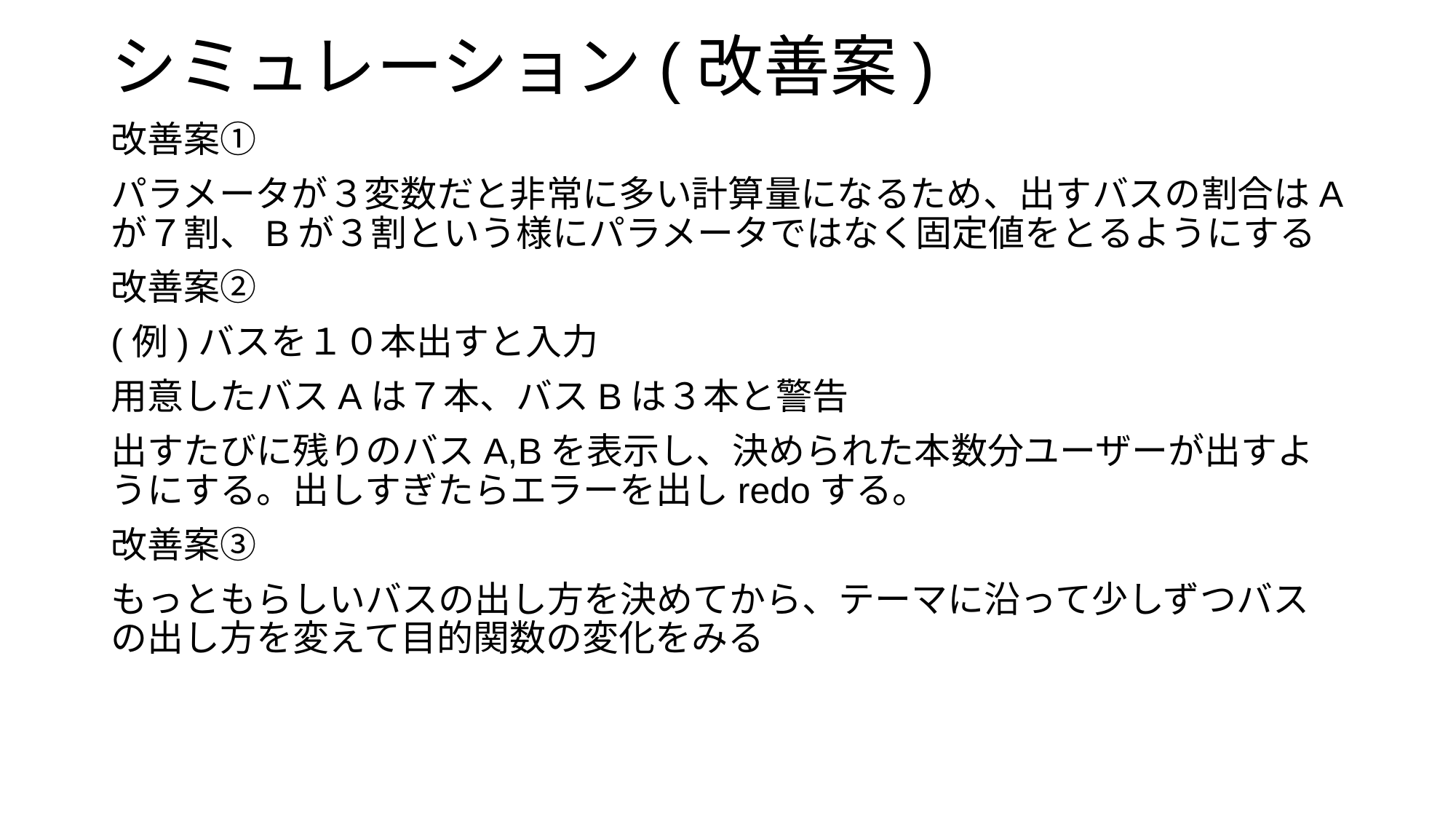

# シミュレーション(改善案)
改善案①
パラメータが３変数だと非常に多い計算量になるため、出すバスの割合はAが７割、Bが３割という様にパラメータではなく固定値をとるようにする
改善案②
(例)バスを１０本出すと入力
用意したバスAは７本、バスBは３本と警告
出すたびに残りのバスA,Bを表示し、決められた本数分ユーザーが出すようにする。出しすぎたらエラーを出しredoする。
改善案③
もっともらしいバスの出し方を決めてから、テーマに沿って少しずつバスの出し方を変えて目的関数の変化をみる